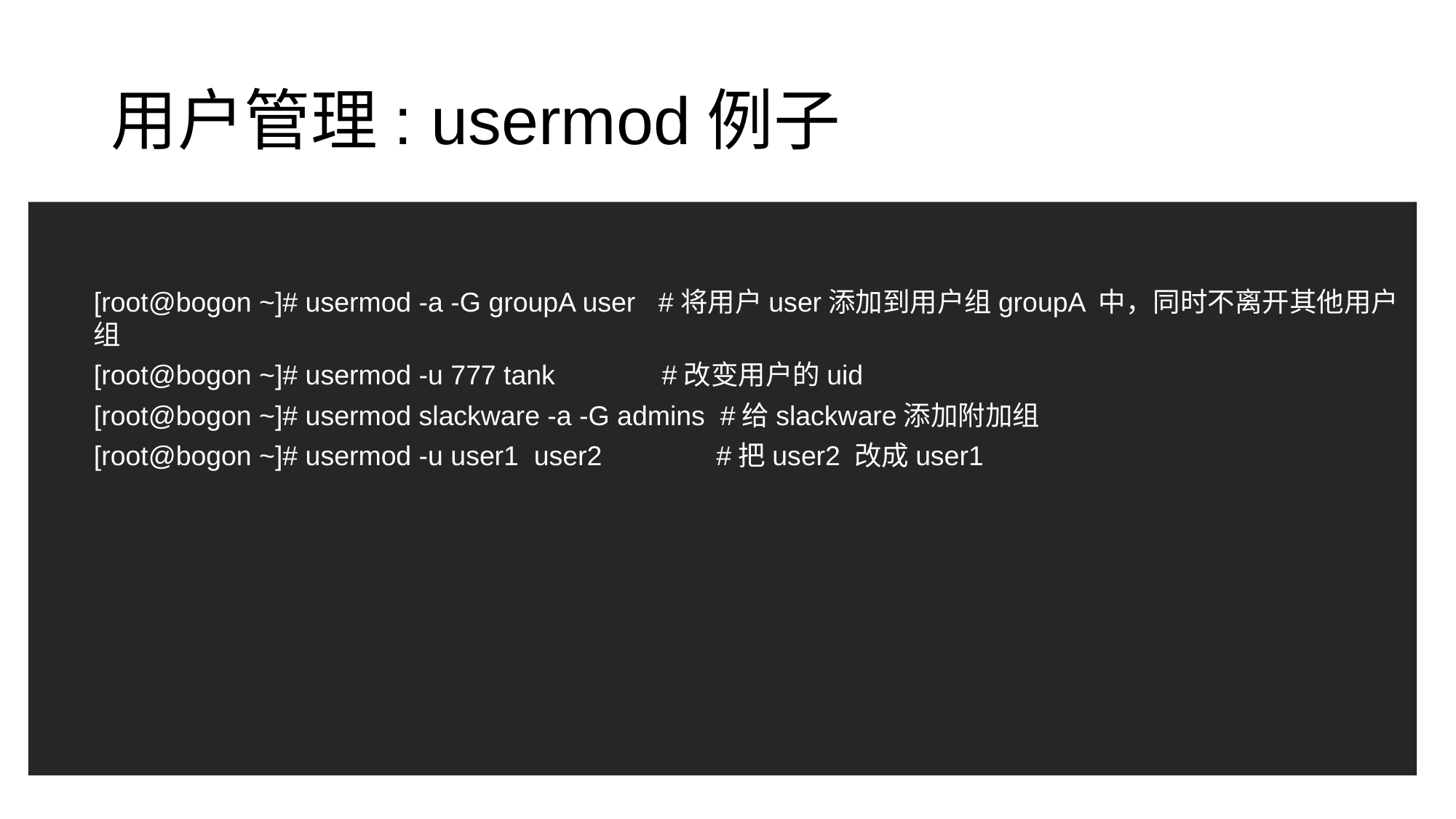

# 用户管理: usermod例子

[root@bogon ~]# usermod -a -G groupA user   #将用户user添加到用户组groupA 中，同时不离开其他用户组
[root@bogon ~]# usermod -u 777 tank              #改变用户的uid
[root@bogon ~]# usermod slackware -a -G admins  #给slackware添加附加组
[root@bogon ~]# usermod -u user1  user2               #把user2 改成user1